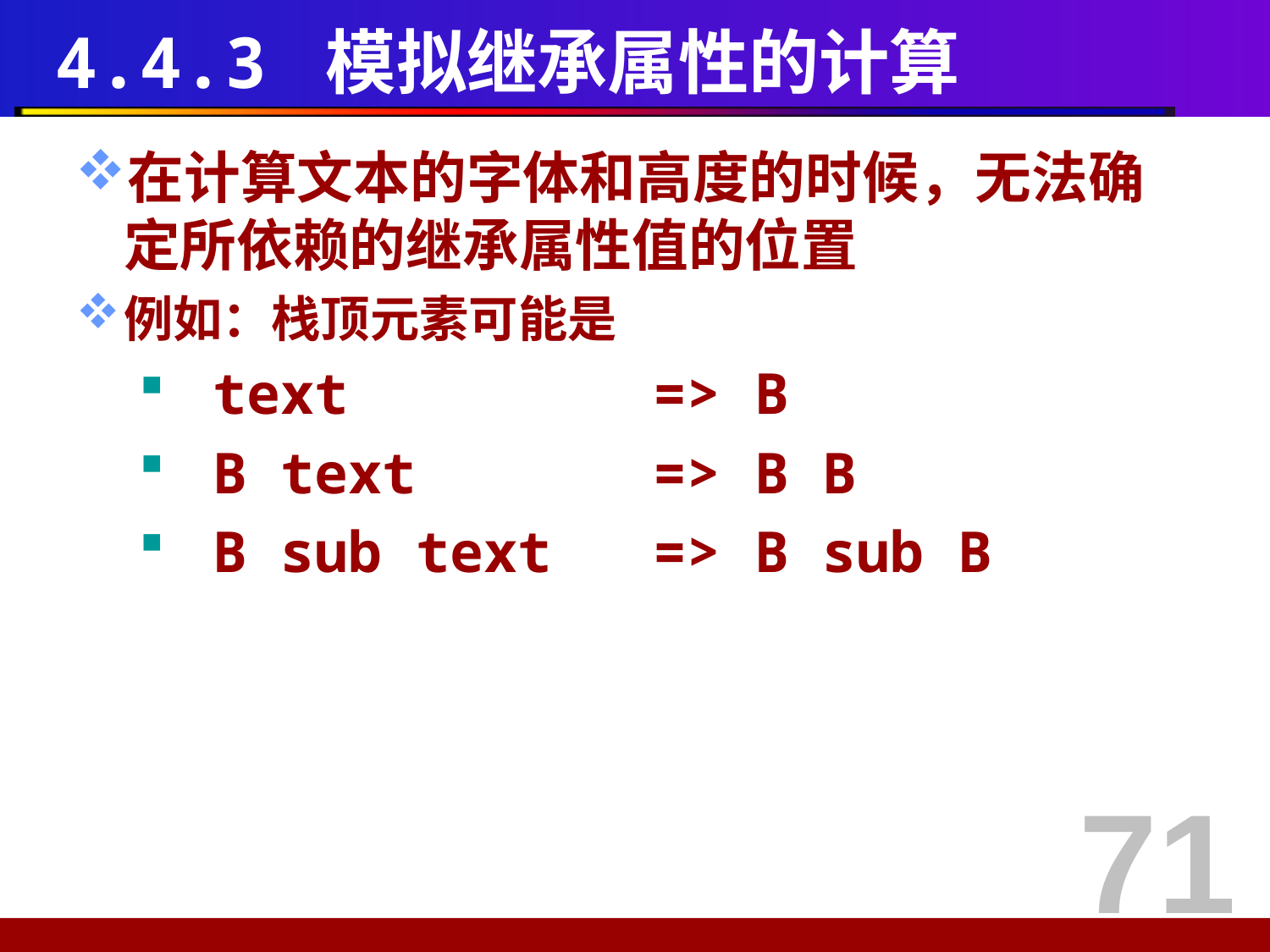

# 4.4.3 模拟继承属性的计算
在计算文本的字体和高度的时候，无法确定所依赖的继承属性值的位置
例如：栈顶元素可能是
 text         => B
 B text       => B B
 B sub text   => B sub B

71